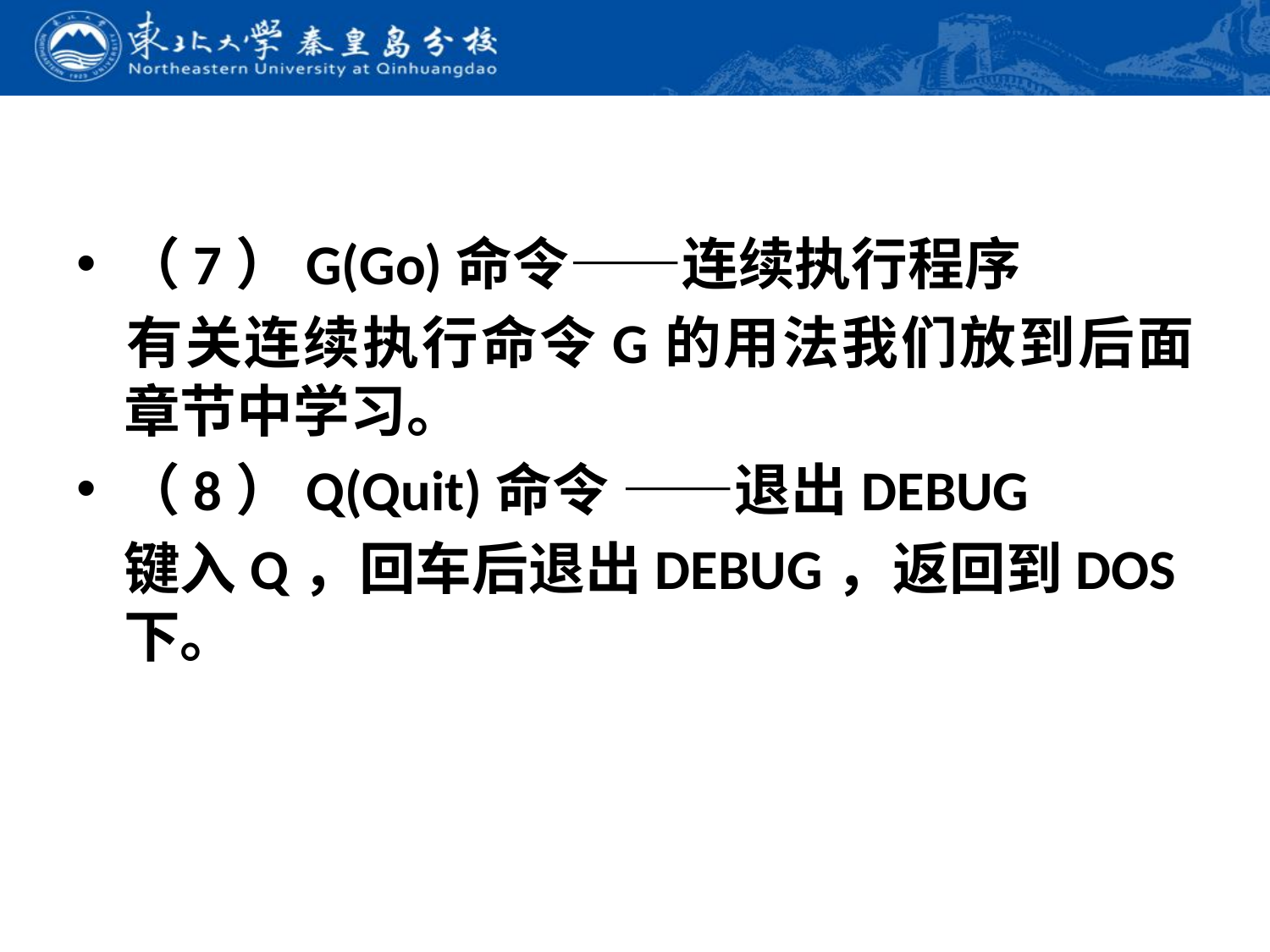

（7）G(Go)命令——连续执行程序
	有关连续执行命令G的用法我们放到后面章节中学习。
（8）Q(Quit)命令 ——退出DEBUG
	键入Q，回车后退出DEBUG，返回到DOS下。